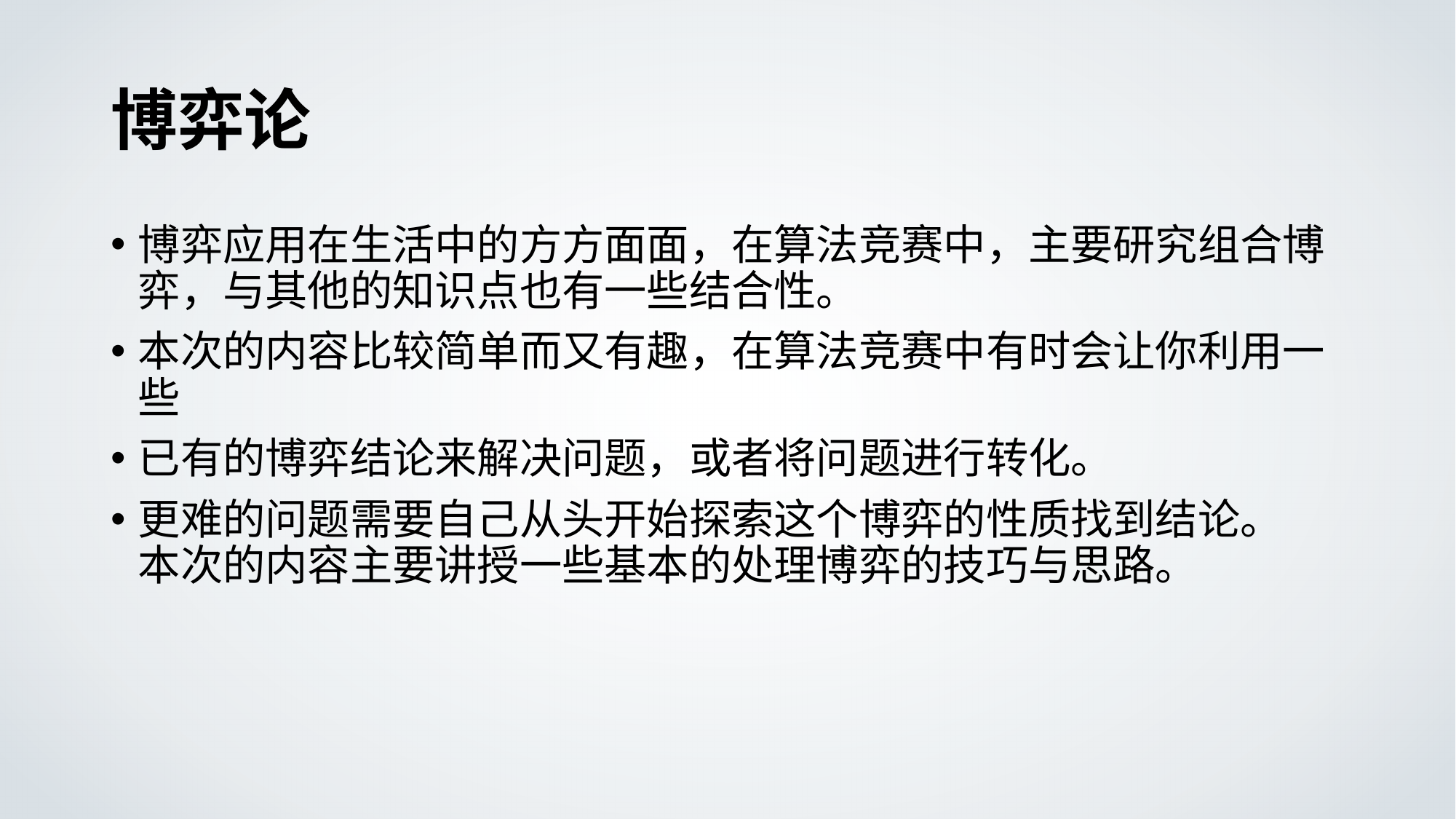

# 博弈论
博弈应用在生活中的方方面面，在算法竞赛中，主要研究组合博弈，与其他的知识点也有一些结合性。
本次的内容比较简单而又有趣，在算法竞赛中有时会让你利用一些
已有的博弈结论来解决问题，或者将问题进行转化。
更难的问题需要自己从头开始探索这个博弈的性质找到结论。
本次的内容主要讲授一些基本的处理博弈的技巧与思路。